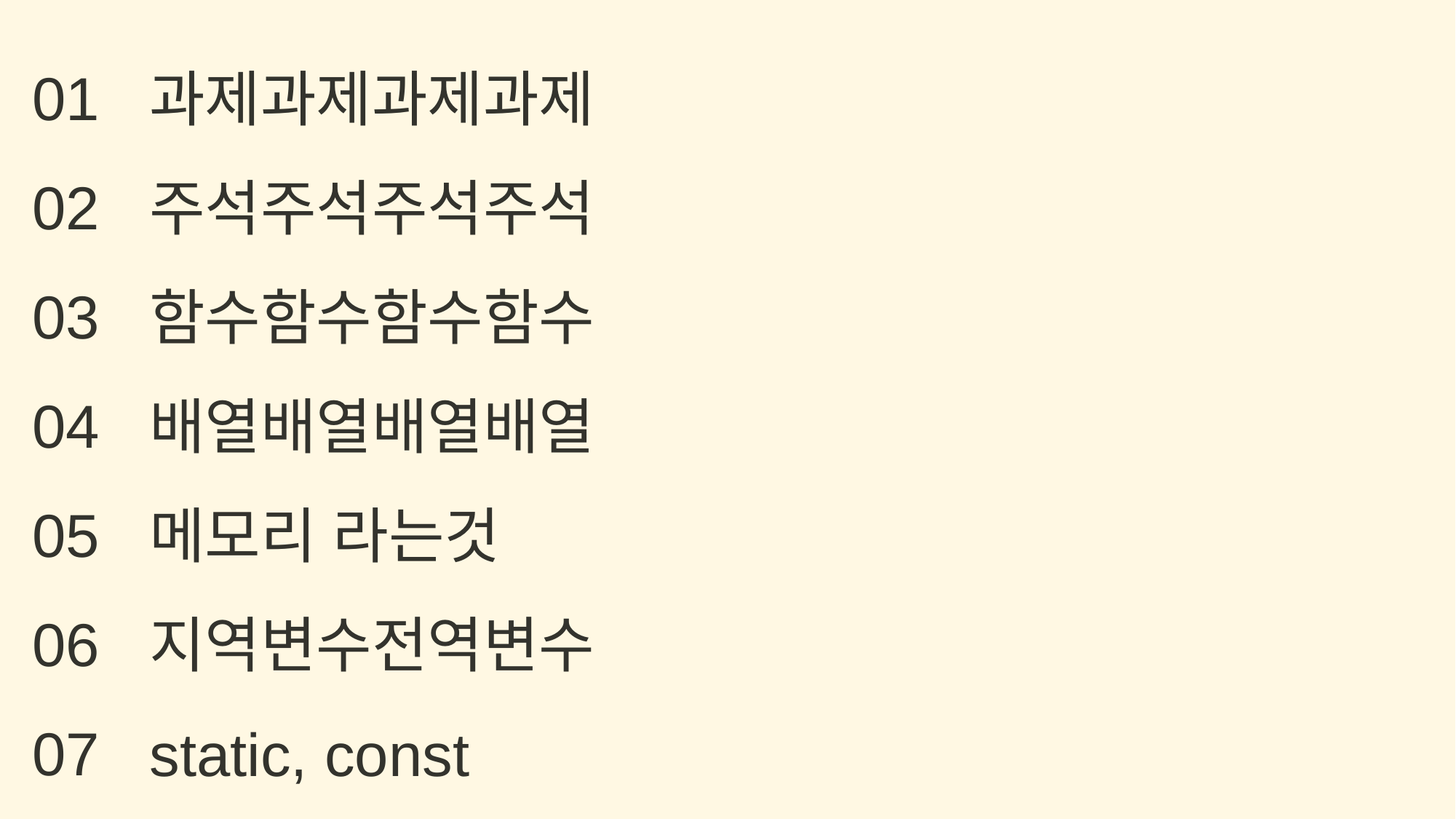

01
02
03
04
05
06
07
과제과제과제과제
주석주석주석주석
함수함수함수함수
배열배열배열배열
메모리 라는것
지역변수전역변수
static, const